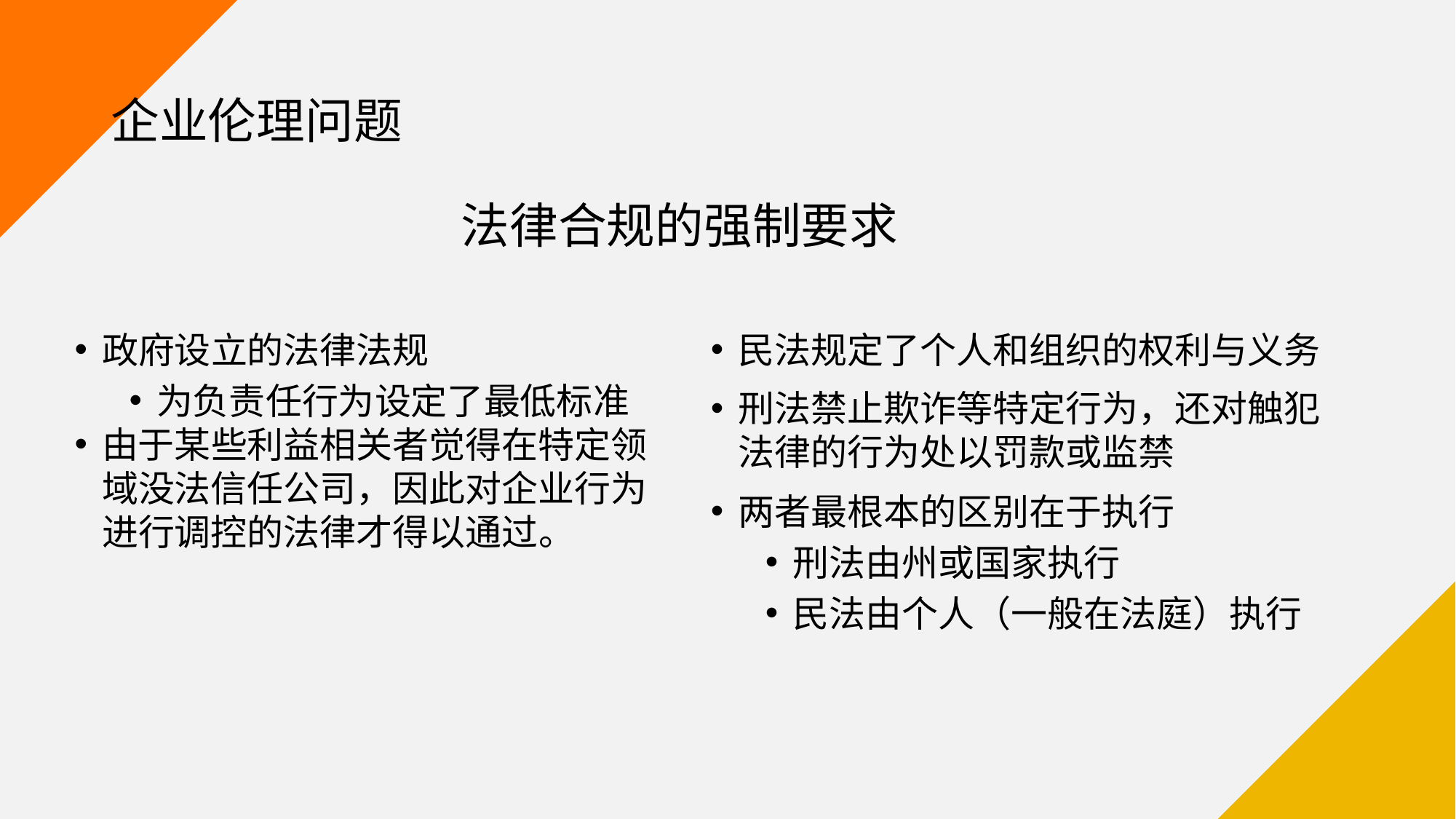

# 企业伦理问题
法律合规的强制要求
政府设立的法律法规
为负责任行为设定了最低标准
由于某些利益相关者觉得在特定领域没法信任公司，因此对企业行为进行调控的法律才得以通过。
民法规定了个人和组织的权利与义务
刑法禁止欺诈等特定行为，还对触犯法律的行为处以罚款或监禁
两者最根本的区别在于执行
刑法由州或国家执行
民法由个人（一般在法庭）执行